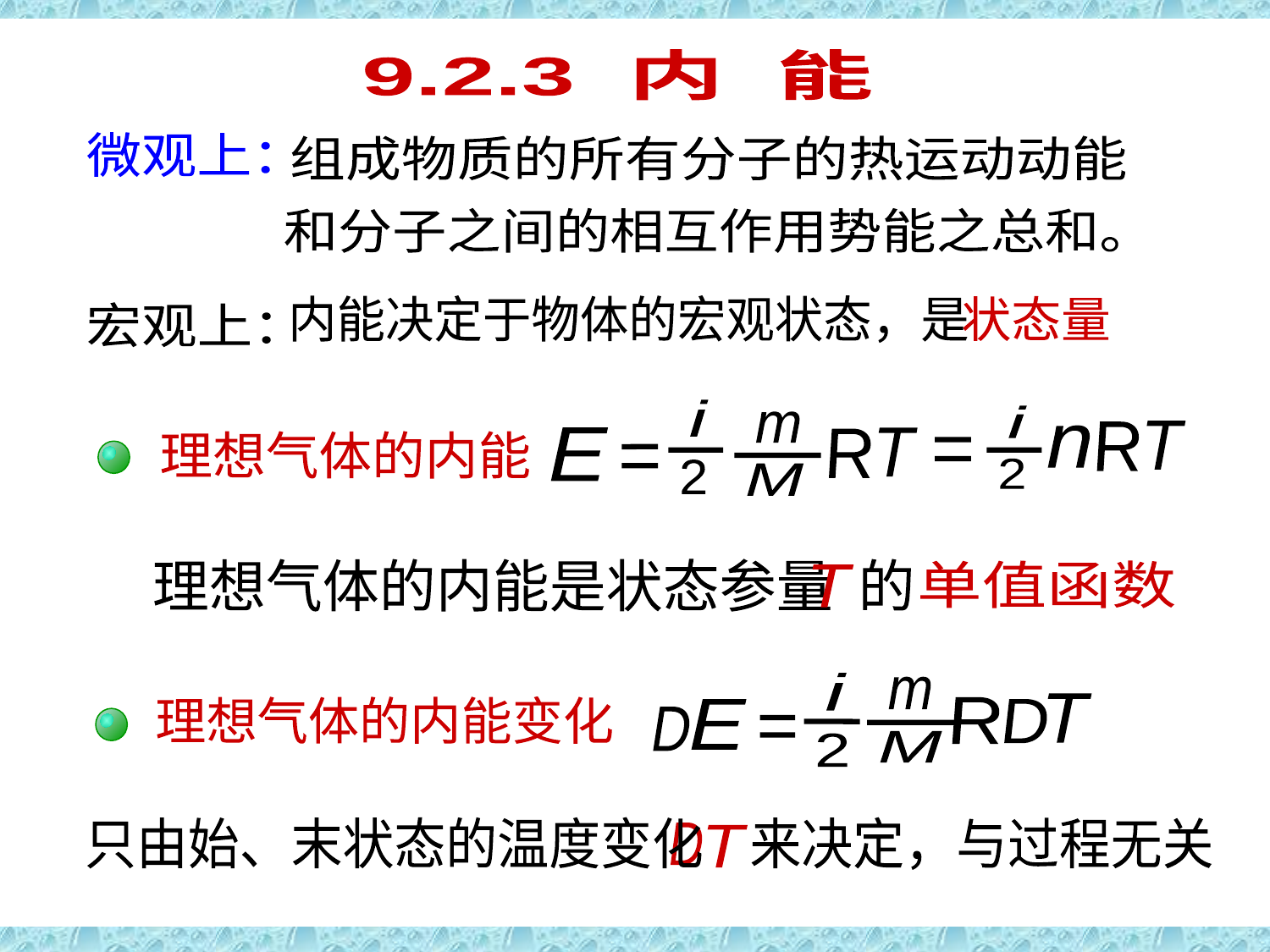

内能
9.2.3  内  能
微观上：
组成物质的所有分子的热运动动能
和分子之间的相互作用势能之总和。
内能决定于物体的宏观状态，是
状态量
宏观上：
i

2
i

2
m
T
R
ν
E
T
R

M
理想气体的内能

理想气体的内能是状态参量  的
单值函数
T
i
m
T
理想气体的内能变化

R
E
Δ
Δ

M
2
只由始、末状态的温度变化    来决定，与过程无关
Δ
T